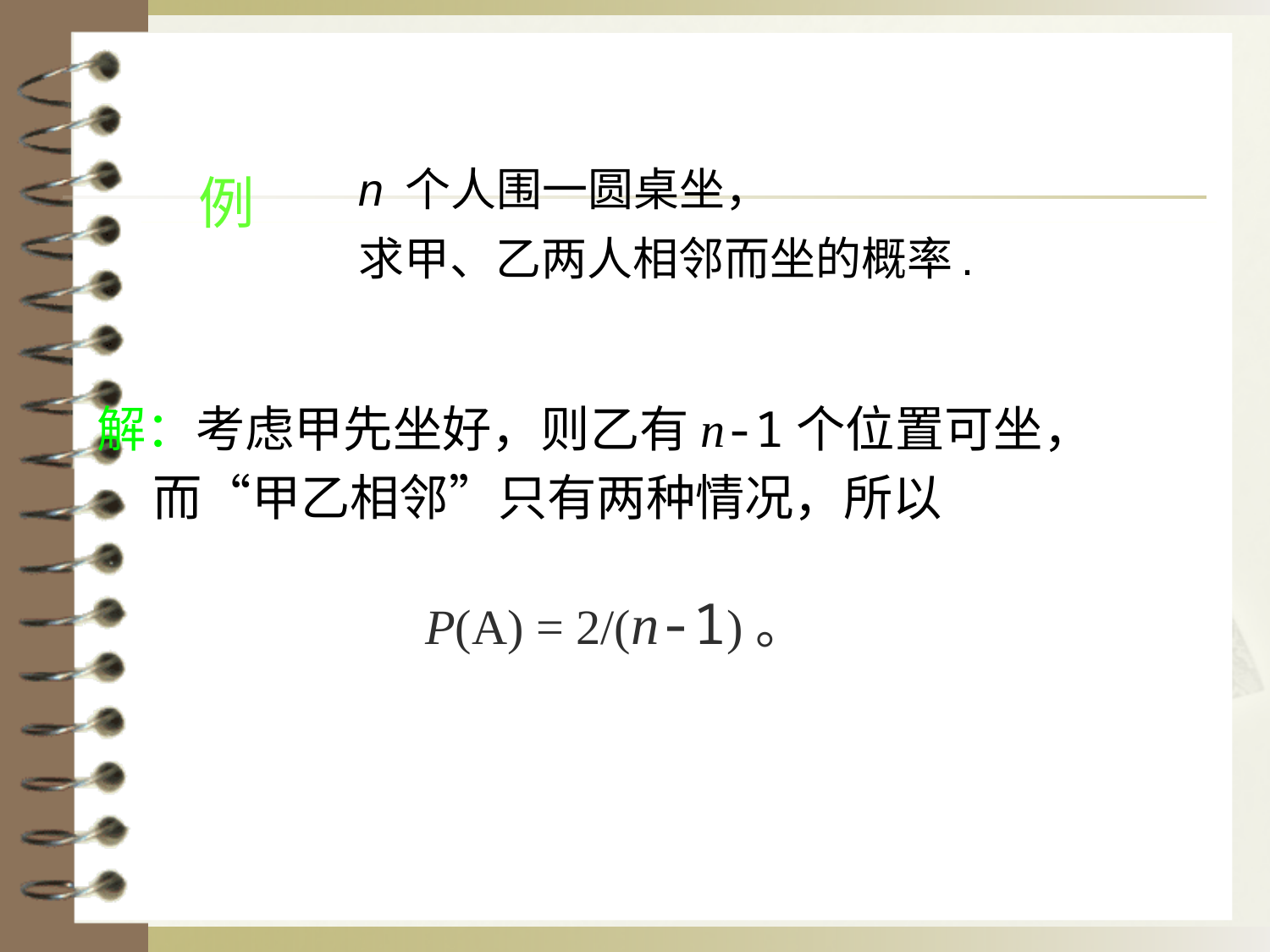

n 个人围一圆桌坐，
求甲、乙两人相邻而坐的概率.
# 例
解：考虑甲先坐好，则乙有n-1个位置可坐，
    而“甲乙相邻”只有两种情况，所以
P(A) = 2/(n-1)。